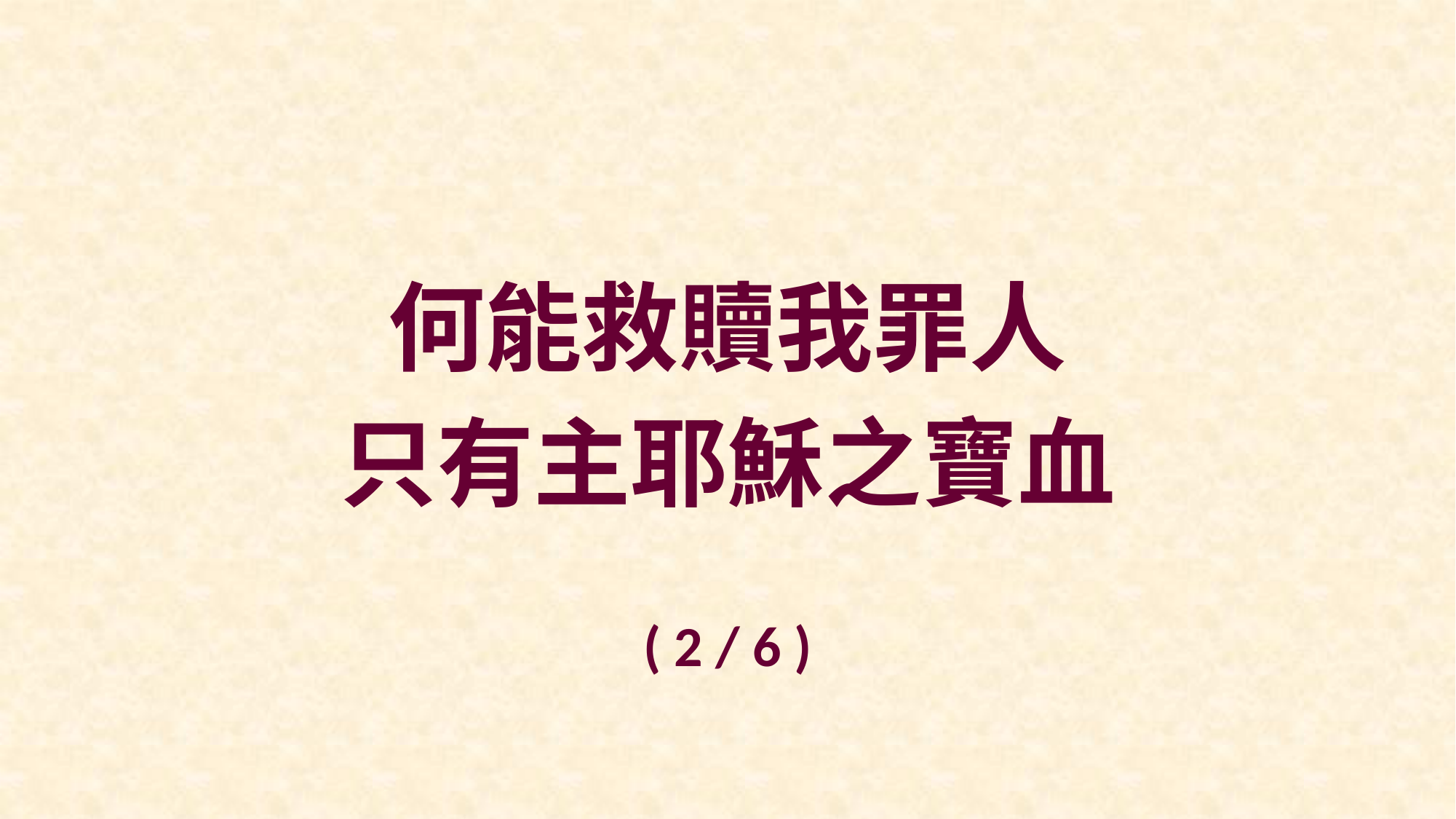

何能救贖我罪人
只有主耶穌之寶血
( 2 / 6 )